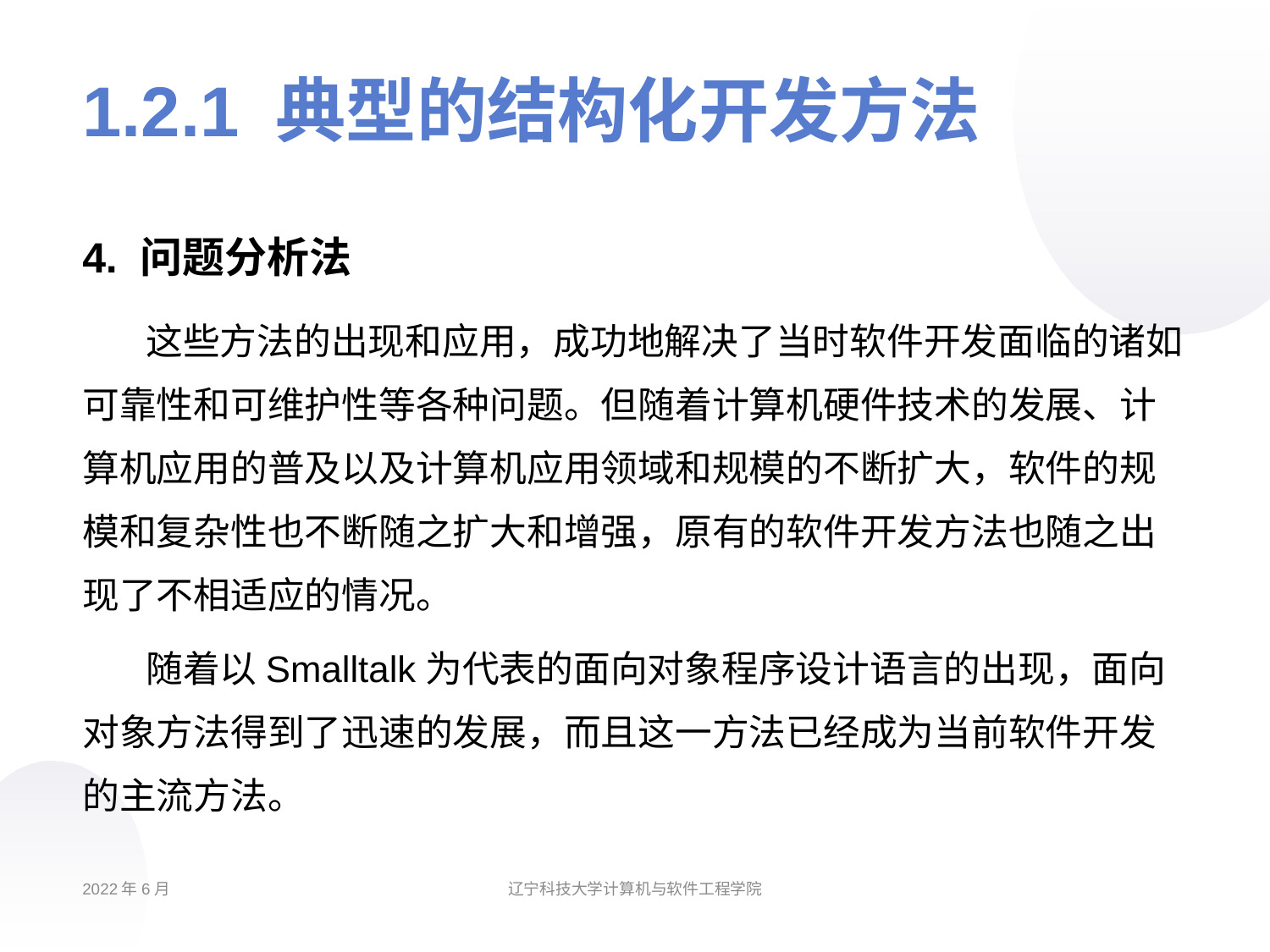

# 1.2.1 典型的结构化开发方法
4. 问题分析法
这些方法的出现和应用，成功地解决了当时软件开发面临的诸如可靠性和可维护性等各种问题。但随着计算机硬件技术的发展、计算机应用的普及以及计算机应用领域和规模的不断扩大，软件的规模和复杂性也不断随之扩大和增强，原有的软件开发方法也随之出现了不相适应的情况。
随着以Smalltalk为代表的面向对象程序设计语言的出现，面向对象方法得到了迅速的发展，而且这一方法已经成为当前软件开发的主流方法。

2022年6月
辽宁科技大学计算机与软件工程学院
89